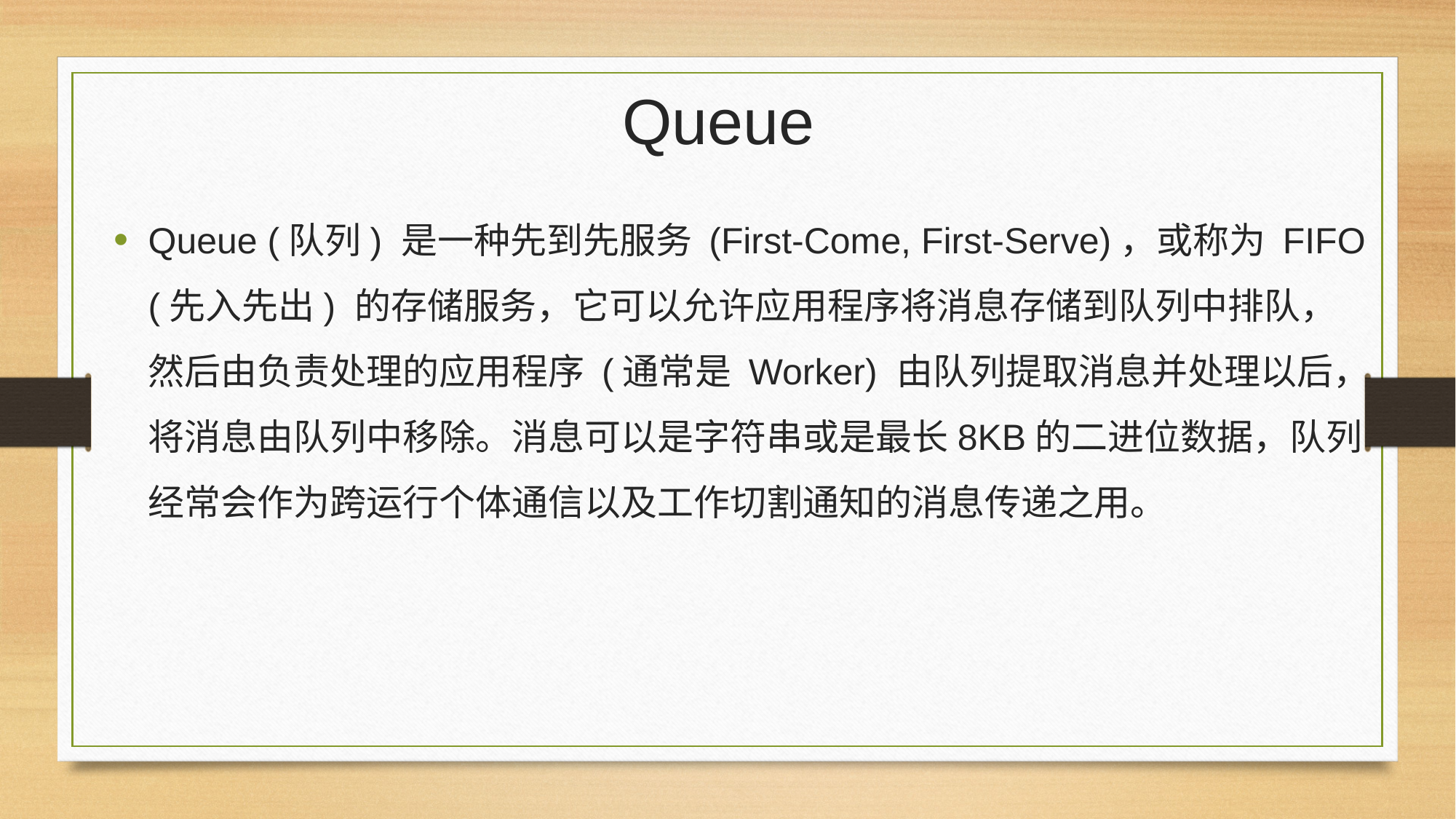

# Queue
Queue (队列) 是一种先到先服务 (First-Come, First-Serve)，或称为 FIFO (先入先出) 的存储服务，它可以允许应用程序将消息存储到队列中排队，然后由负责处理的应用程序 (通常是 Worker) 由队列提取消息并处理以后，将消息由队列中移除。消息可以是字符串或是最长8KB的二进位数据，队列经常会作为跨运行个体通信以及工作切割通知的消息传递之用。